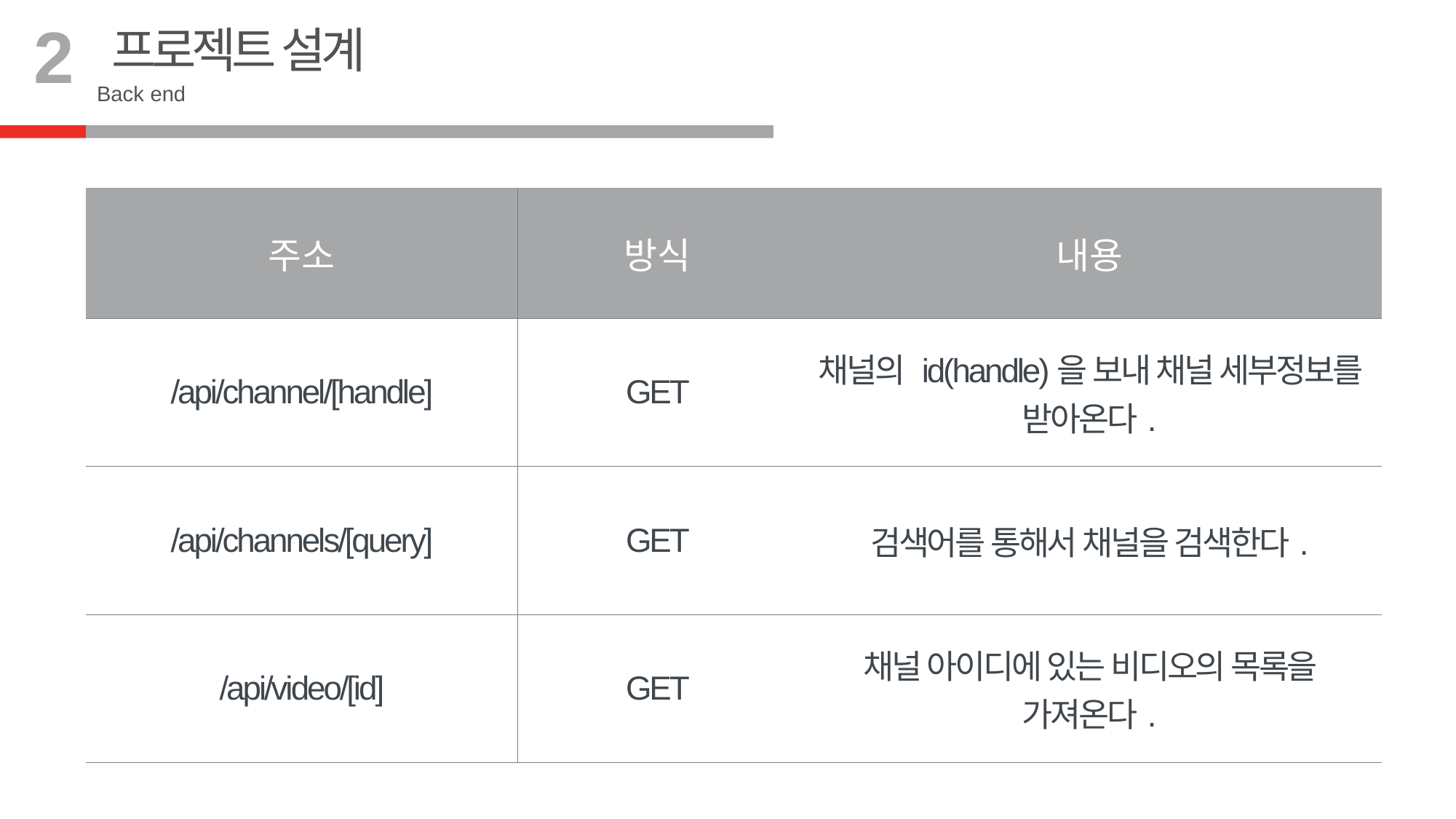

2
프로젝트 설계
Back end

| 주소 | 방식 | 내용 |
| --- | --- | --- |
| /api/channel/[handle] | GET | 채널의 id(handle)을 보내 채널 세부정보를 받아온다. |
| /api/channels/[query] | GET | 검색어를 통해서 채널을 검색한다. |
| /api/video/[id] | GET | 채널 아이디에 있는 비디오의 목록을 가져온다. |